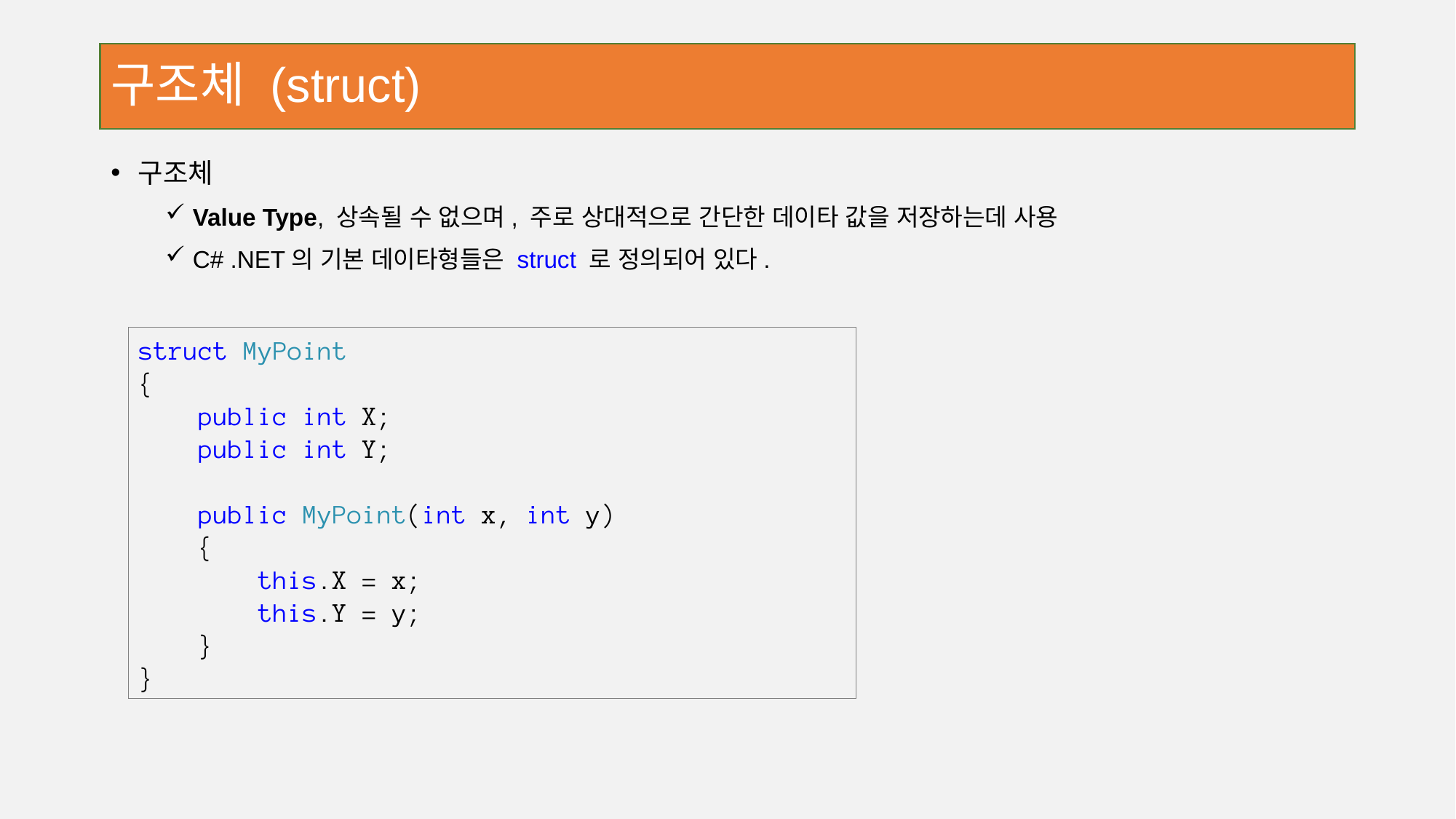

# 구조체 (struct)
구조체
Value Type, 상속될 수 없으며, 주로 상대적으로 간단한 데이타 값을 저장하는데 사용
C# .NET의 기본 데이타형들은 struct 로 정의되어 있다.

struct MyPoint
{
    public int X;
    public int Y;

    public MyPoint(int x, int y)
    {
        this.X = x;
        this.Y = y;
    }
}